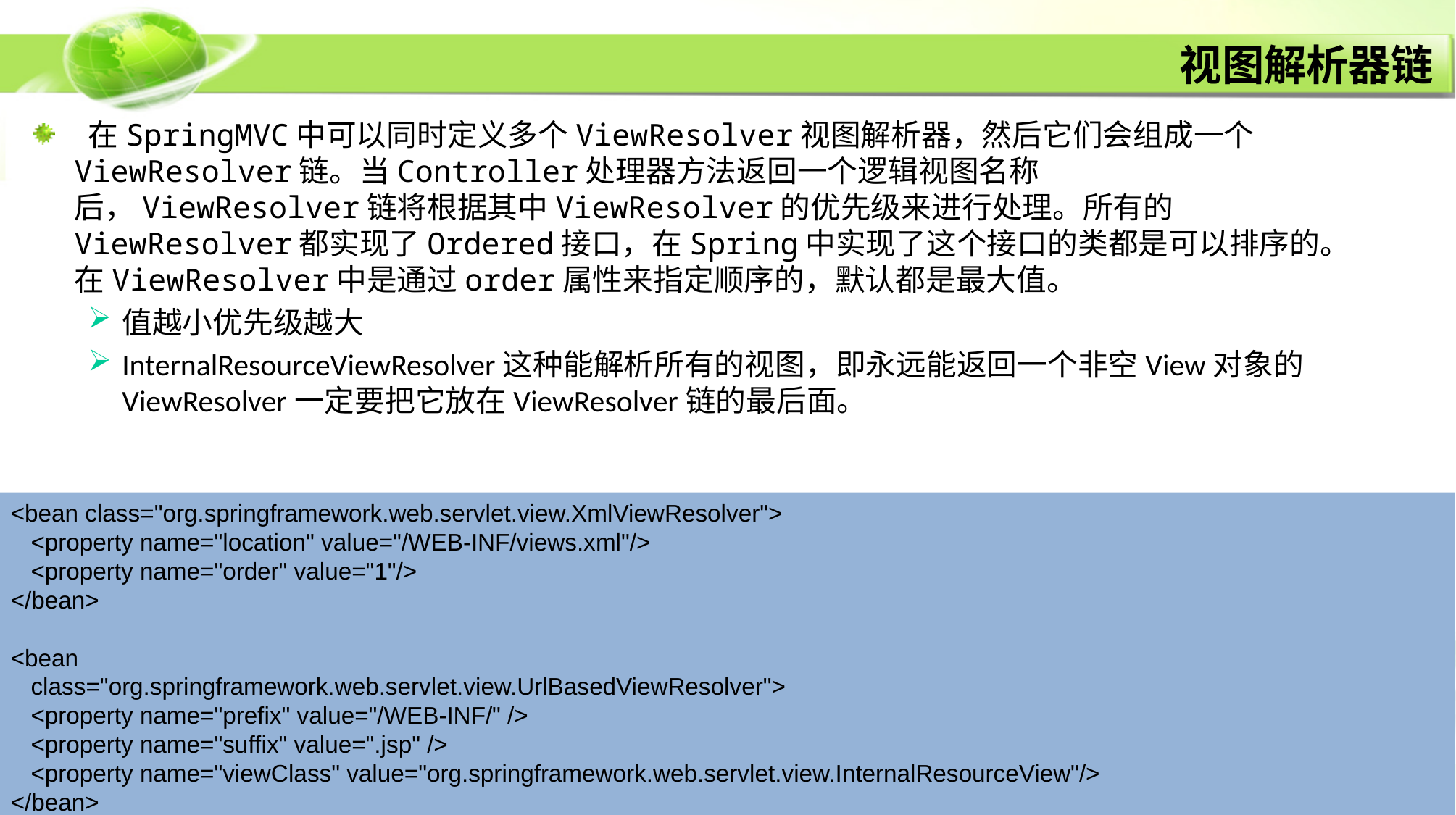

# 视图解析器链
 在SpringMVC中可以同时定义多个ViewResolver视图解析器，然后它们会组成一个ViewResolver链。当Controller处理器方法返回一个逻辑视图名称后，ViewResolver链将根据其中ViewResolver的优先级来进行处理。所有的ViewResolver都实现了Ordered接口，在Spring中实现了这个接口的类都是可以排序的。在ViewResolver中是通过order属性来指定顺序的，默认都是最大值。
值越小优先级越大
InternalResourceViewResolver这种能解析所有的视图，即永远能返回一个非空View对象的ViewResolver一定要把它放在ViewResolver链的最后面。

<bean class="org.springframework.web.servlet.view.XmlViewResolver">
   <property name="location" value="/WEB-INF/views.xml"/>
   <property name="order" value="1"/>
</bean>

<bean
   class="org.springframework.web.servlet.view.UrlBasedViewResolver">
   <property name="prefix" value="/WEB-INF/" />
   <property name="suffix" value=".jsp" />
   <property name="viewClass" value="org.springframework.web.servlet.view.InternalResourceView"/>
</bean>